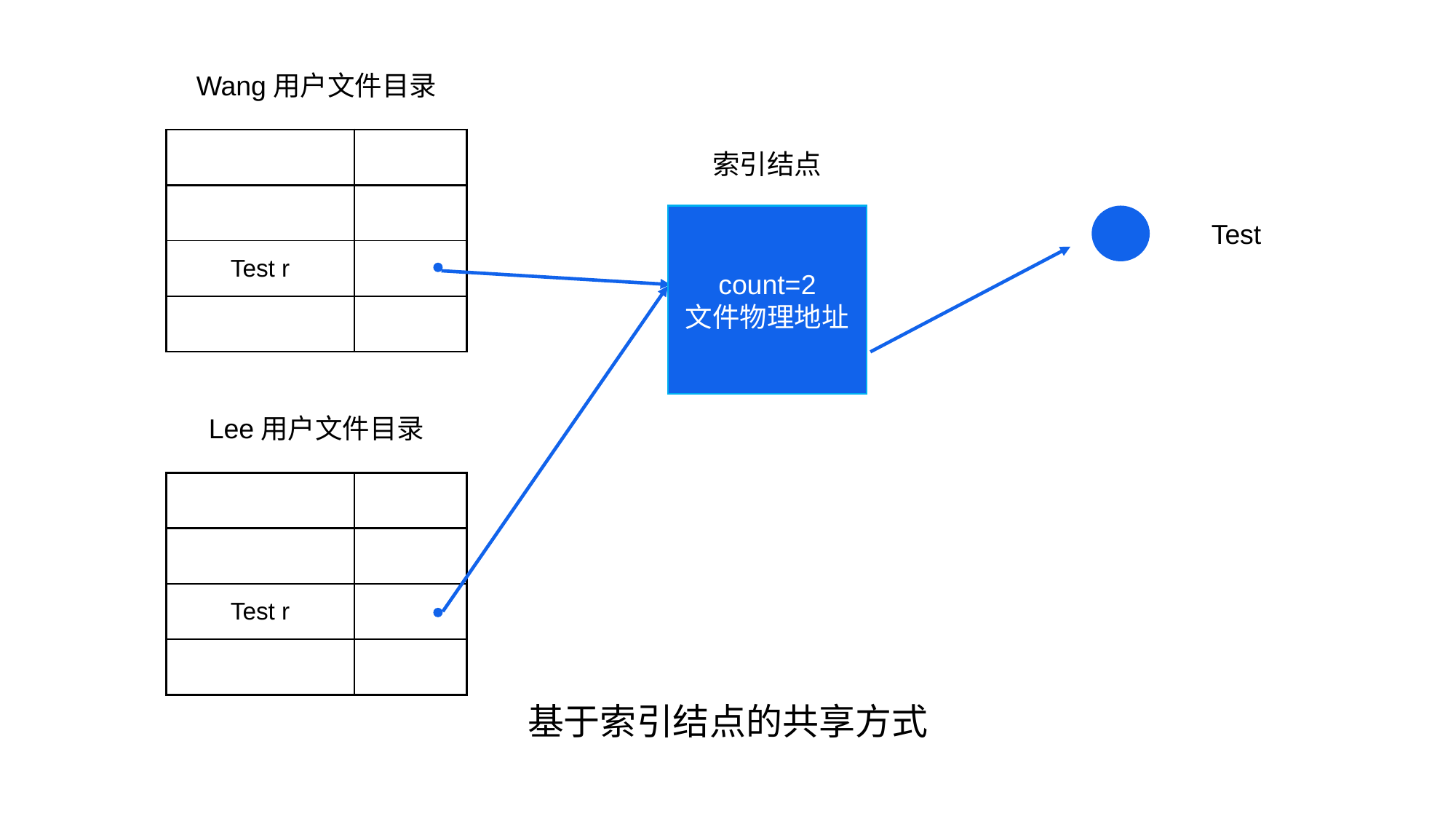

Wang用户文件目录
|  |  |
| --- | --- |
|  |  |
| Test r |  |
|  |  |
索引结点
count=2
文件物理地址

Test

Lee用户文件目录
|  |  |
| --- | --- |
|  |  |
| Test r |  |
|  |  |

基于索引结点的共享方式